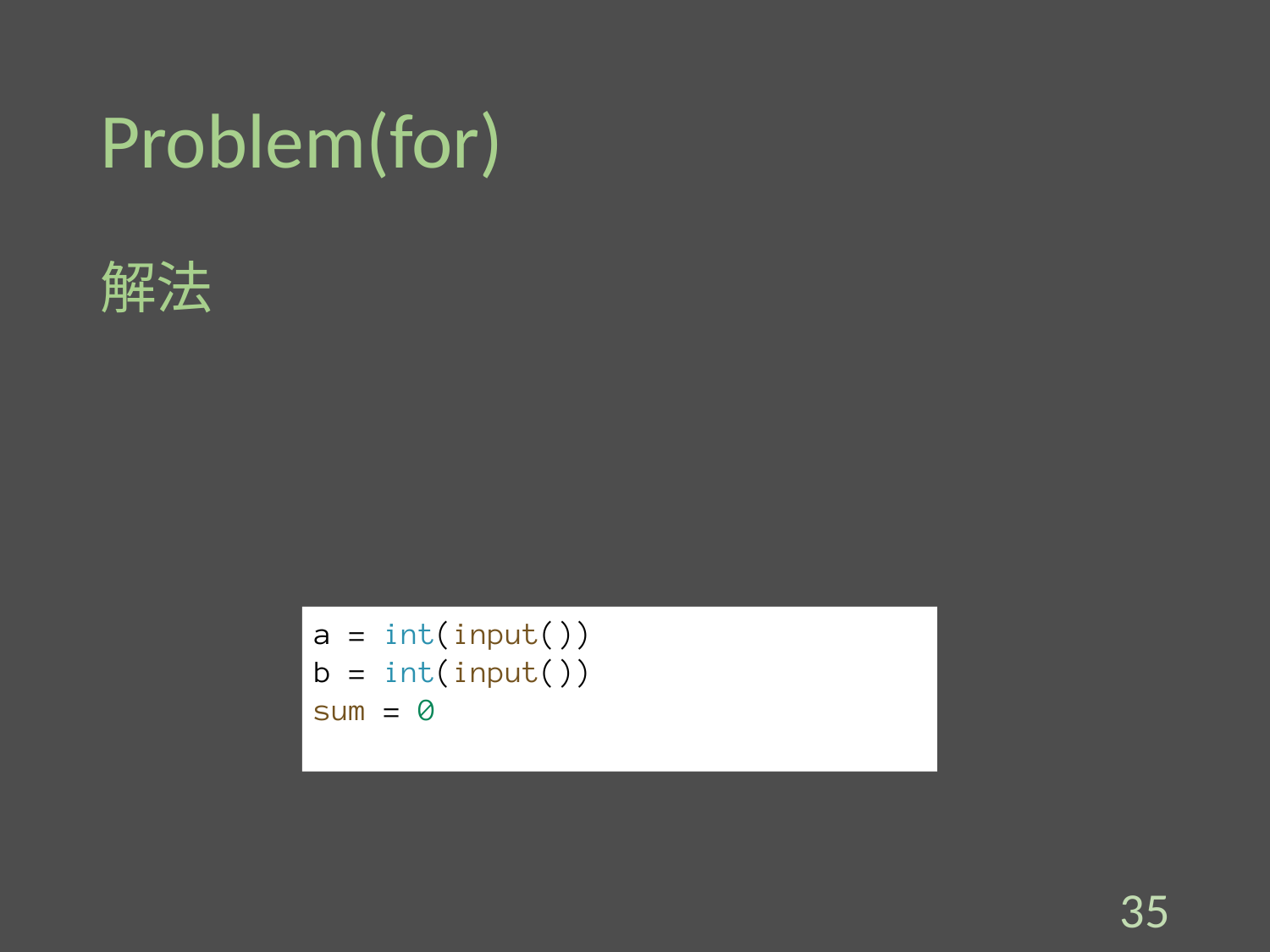

# Problem(for)
解法
a = int(input())
b = int(input())
sum = 0

35